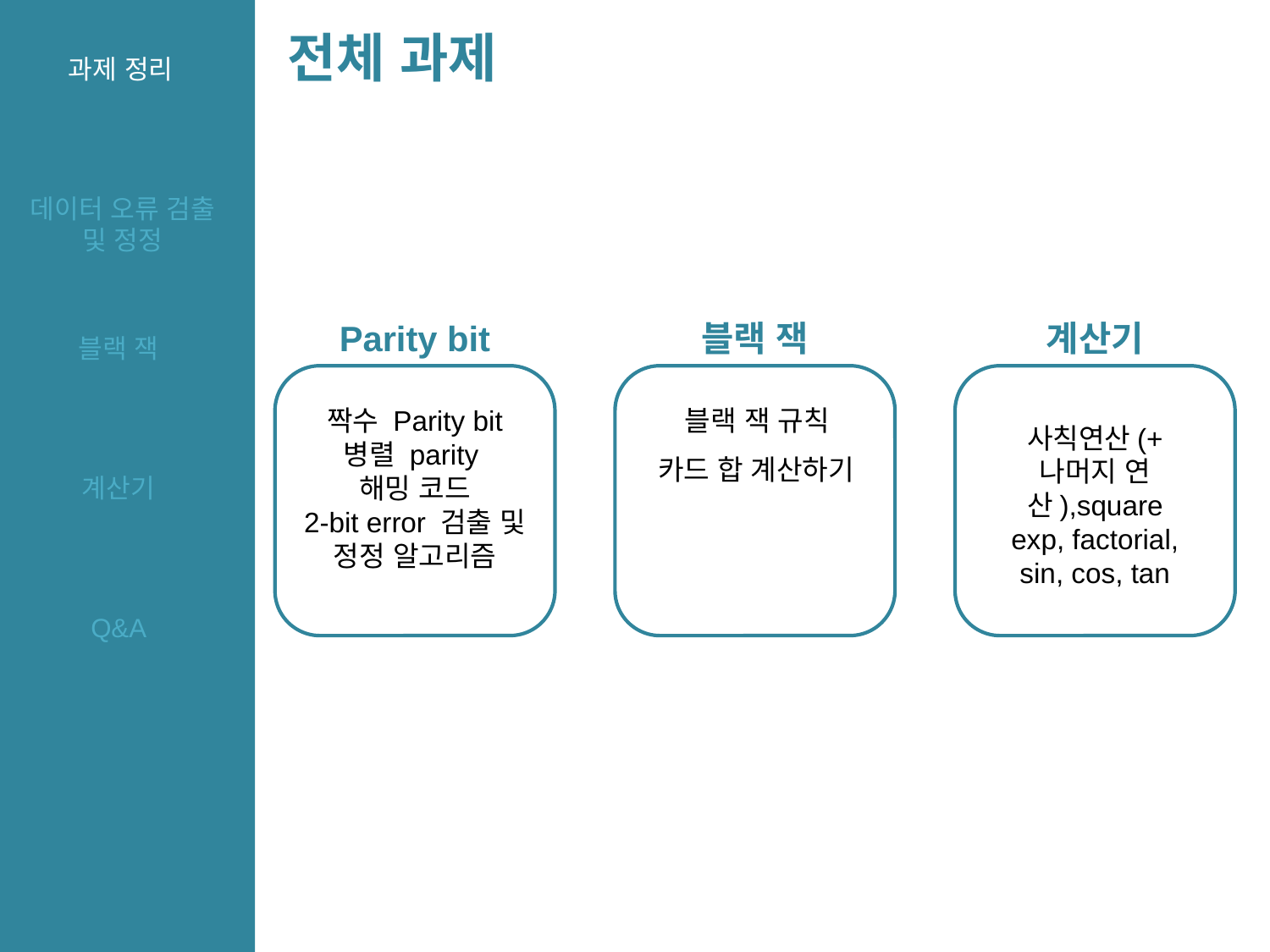

전체 과제
과제 정리
데이터 오류 검출 및 정정
Parity bit
블랙 잭
계산기

짝수 Parity bit
병렬 parity
해밍 코드
2-bit error 검출 및 정정 알고리즘
블랙 잭 규칙
사칙연산(+ 나머지 연산),square
exp, factorial,
sin, cos, tan
카드 합 계산하기

블랙 잭
계산기
Q&A